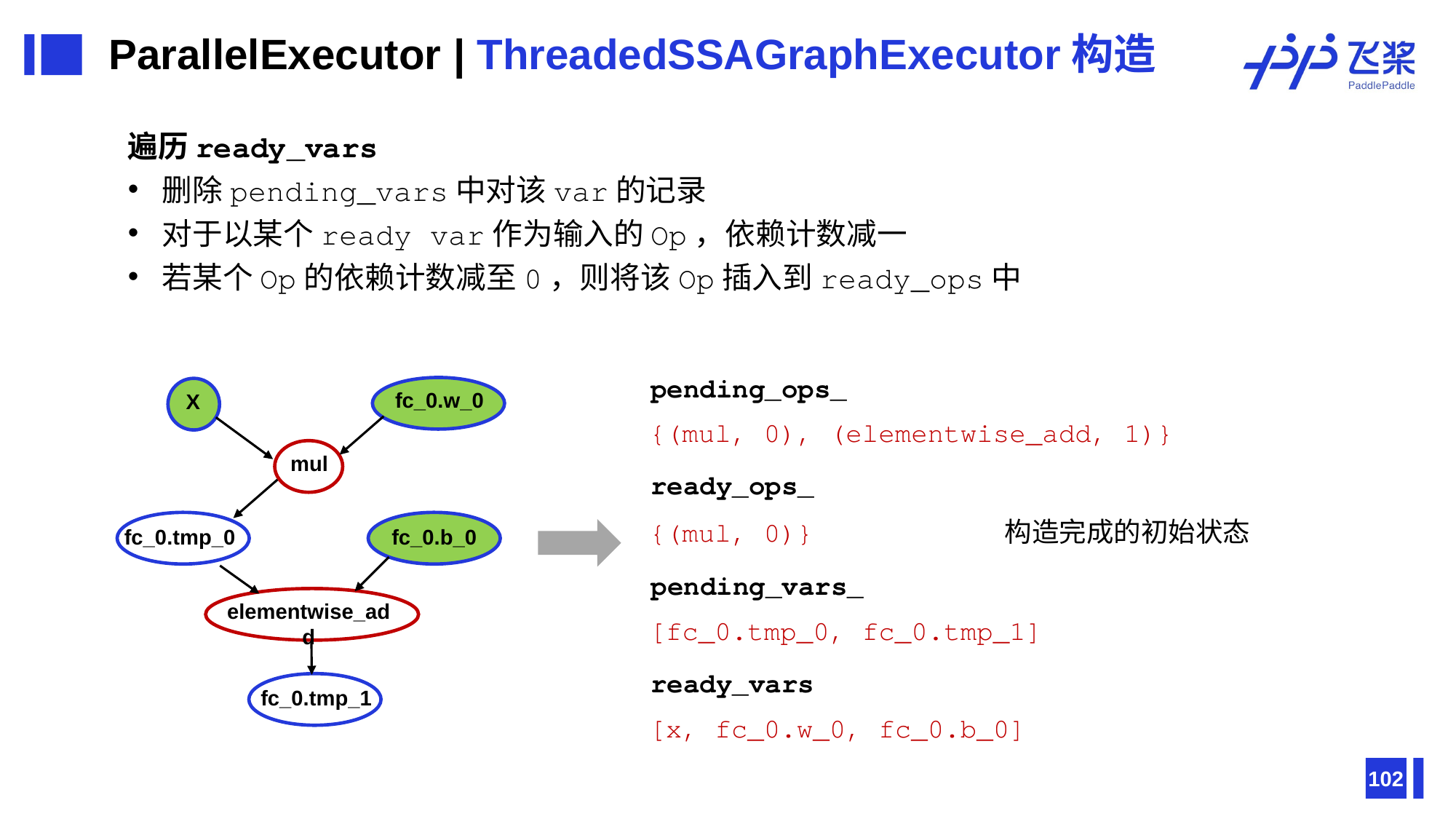

ParallelExecutor | ThreadedSSAGraphExecutor构造
遍历ready_vars
删除pending_vars中对该var的记录
对于以某个ready var作为输入的Op，依赖计数减一
若某个Op的依赖计数减至0，则将该Op插入到ready_ops中
pending_ops_
{(mul, 0), (elementwise_add, 1)}

fc_0.w_0

X

mul

fc_0.tmp_0

fc_0.b_0

elementwise_add

fc_0.tmp_1
ready_ops_
{(mul, 0)}
构造完成的初始状态

pending_vars_
[fc_0.tmp_0, fc_0.tmp_1]
ready_vars
[x, fc_0.w_0, fc_0.b_0]
102